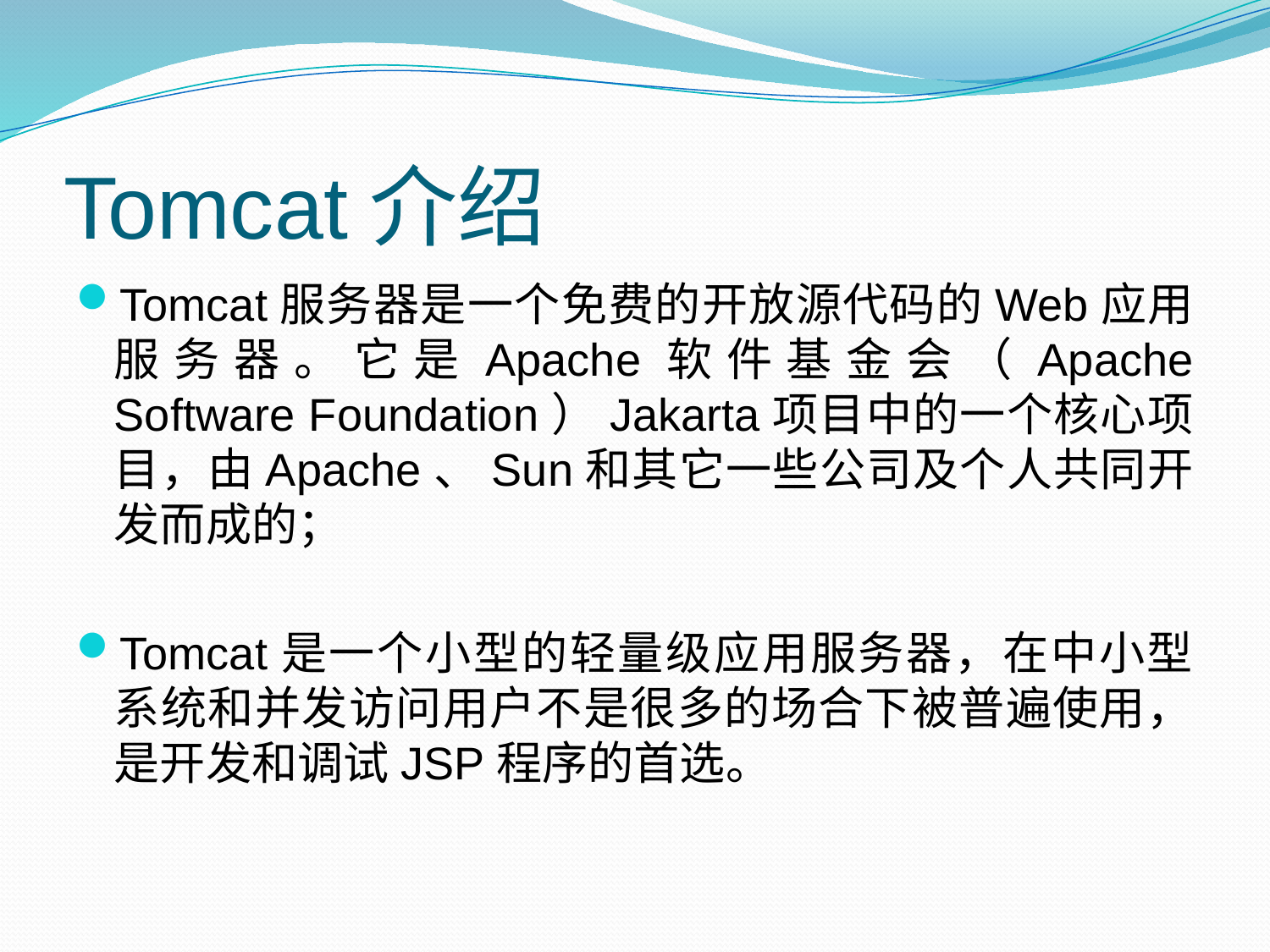

# Tomcat介绍
Tomcat服务器是一个免费的开放源代码的Web应用服务器。它是Apache软件基金会（Apache Software Foundation）Jakarta项目中的一个核心项目，由Apache、Sun和其它一些公司及个人共同开发而成的；

Tomcat是一个小型的轻量级应用服务器，在中小型系统和并发访问用户不是很多的场合下被普遍使用，是开发和调试JSP程序的首选。